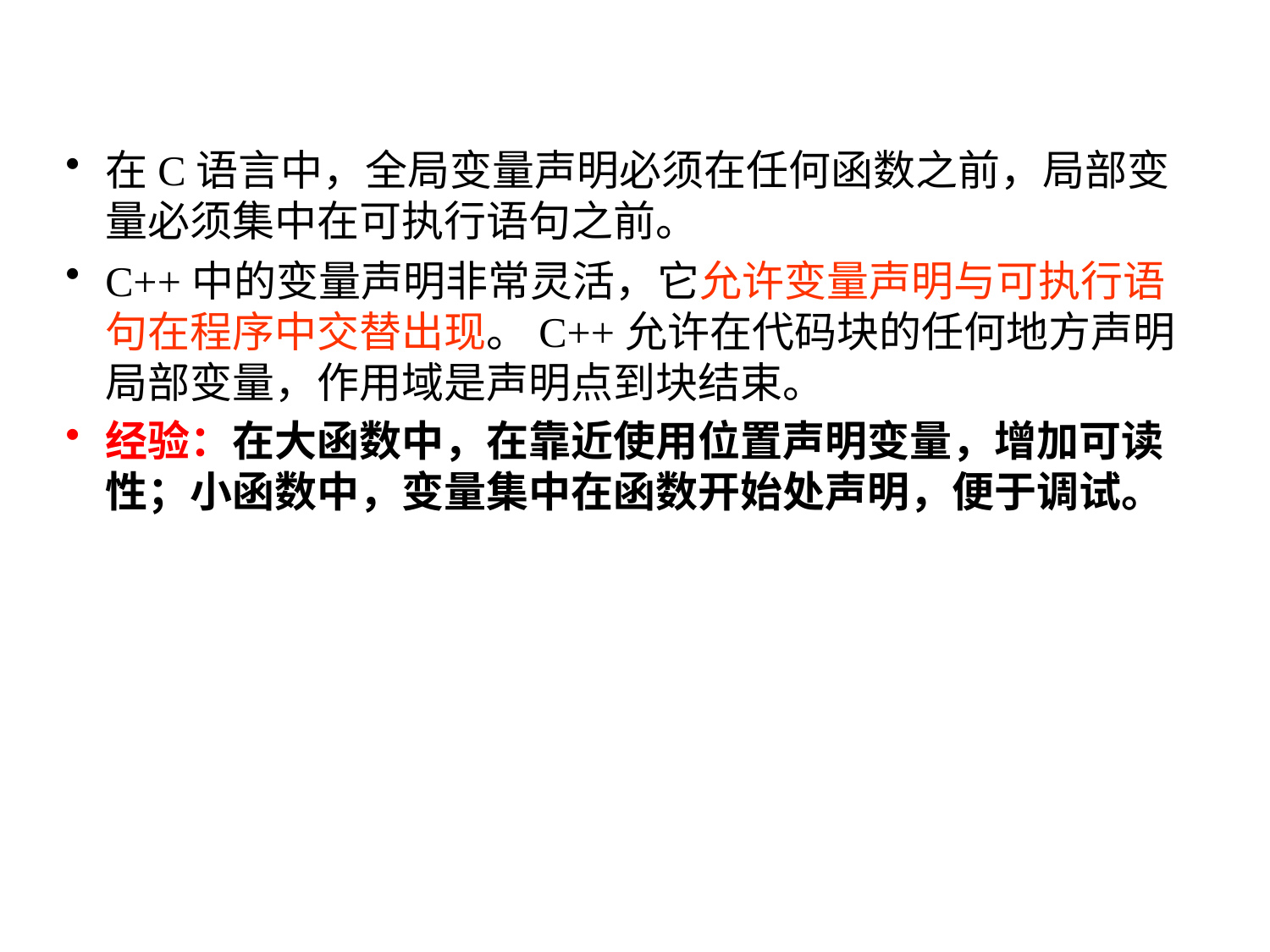

在C语言中，全局变量声明必须在任何函数之前，局部变量必须集中在可执行语句之前。
C++中的变量声明非常灵活，它允许变量声明与可执行语句在程序中交替出现。C++允许在代码块的任何地方声明局部变量，作用域是声明点到块结束。
经验：在大函数中，在靠近使用位置声明变量，增加可读性；小函数中，变量集中在函数开始处声明，便于调试。